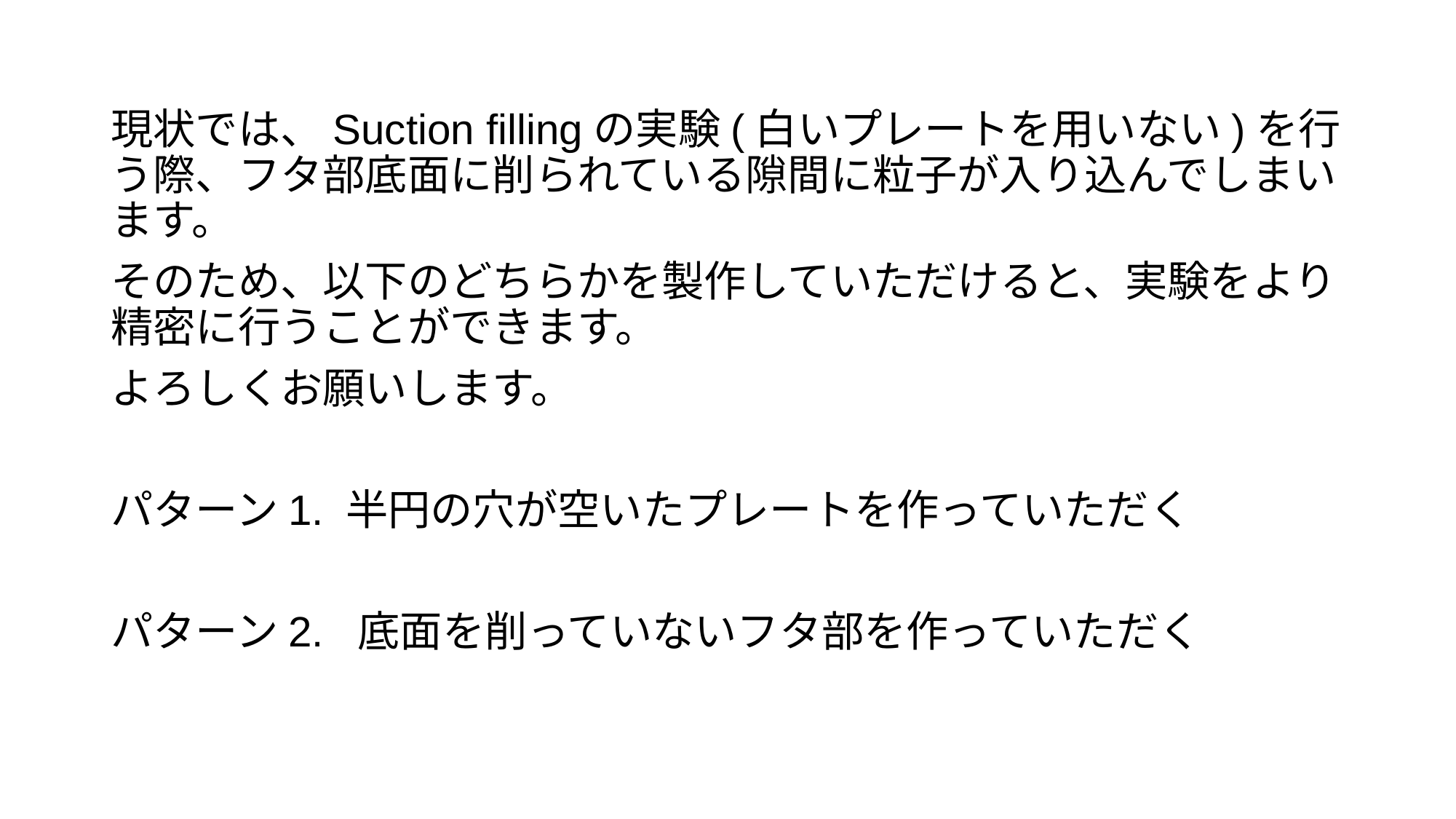

現状では、Suction fillingの実験(白いプレートを用いない)を行う際、フタ部底面に削られている隙間に粒子が入り込んでしまいます。
そのため、以下のどちらかを製作していただけると、実験をより精密に行うことができます。
よろしくお願いします。

パターン1. 半円の穴が空いたプレートを作っていただく

パターン2.  底面を削っていないフタ部を作っていただく